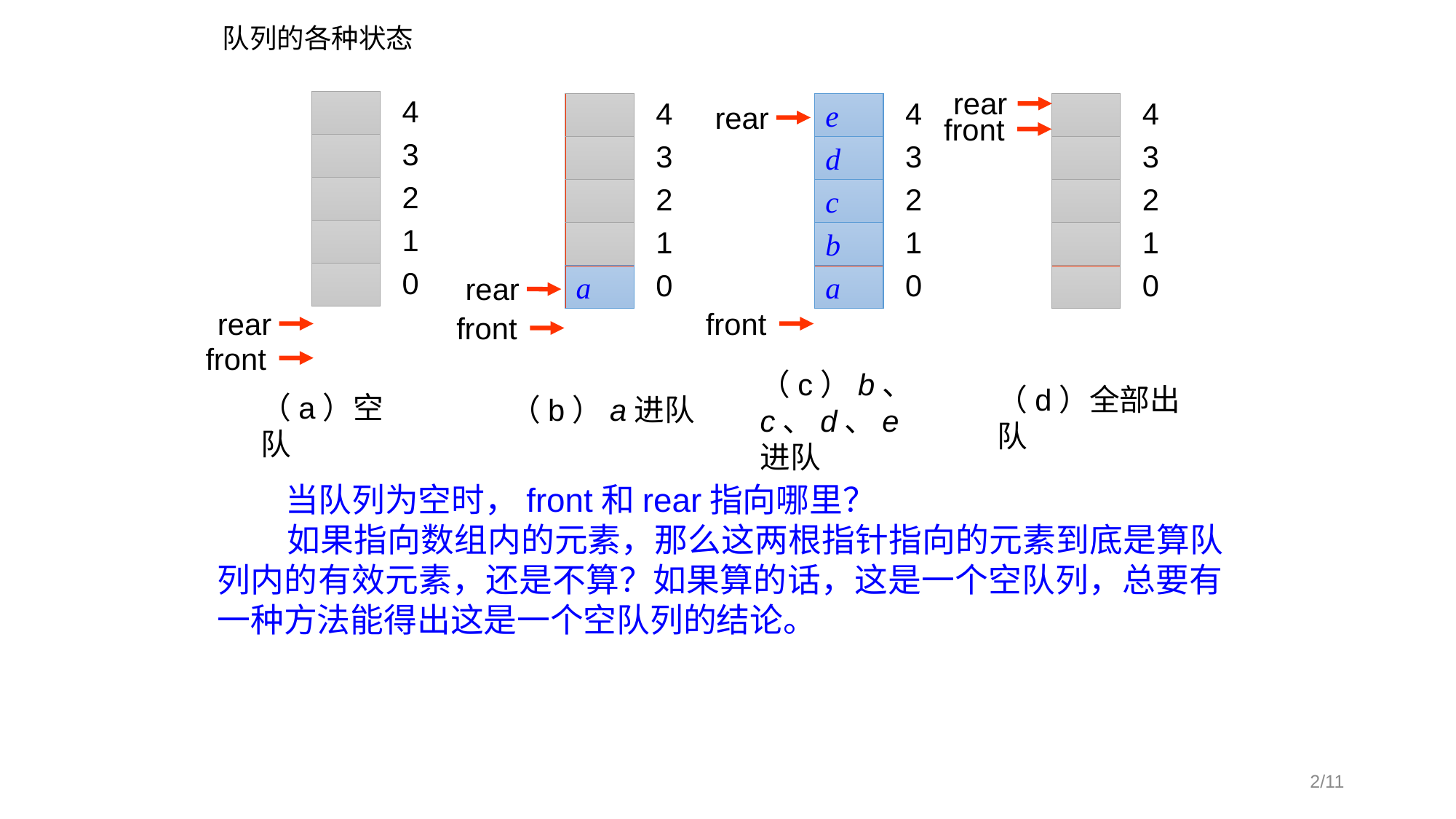

队列的各种状态
rear
4

front

3

2

1

0

4

3

2

1

0

rear

front

4
rear
e

3
d
2
c
1
b
0
a
front

4

3

2

1

0
rear
a

front

（c）b、c、d、e进队
（d）全部出队
（a）空队
（b）a进队
        当队列为空时，front和rear指向哪里？
        如果指向数组内的元素，那么这两根指针指向的元素到底是算队列内的有效元素，还是不算？如果算的话，这是一个空队列，总要有一种方法能得出这是一个空队列的结论。
2/11